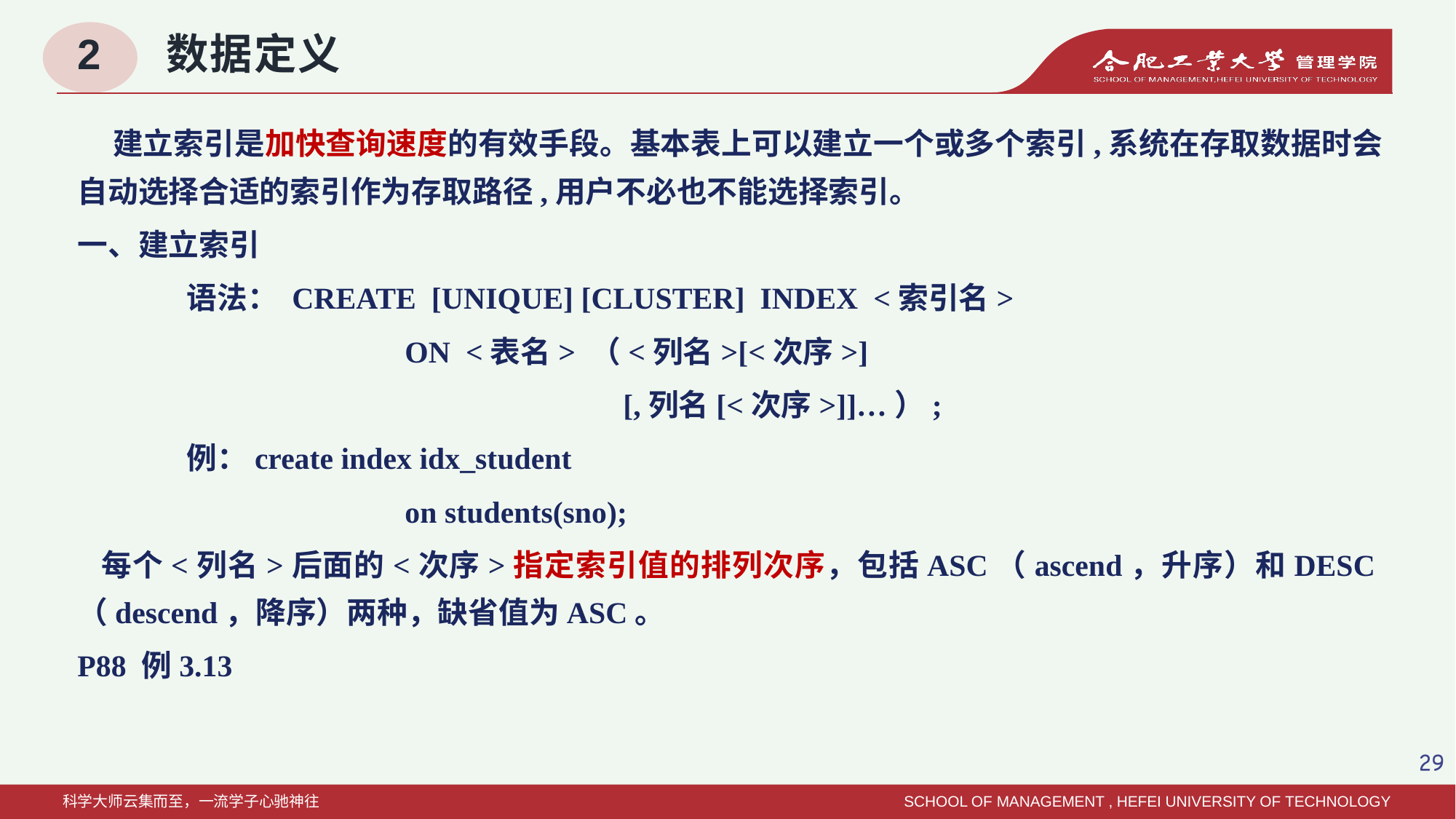

# 2    数据定义
    建立索引是加快查询速度的有效手段。基本表上可以建立一个或多个索引,系统在存取数据时会自动选择合适的索引作为存取路径,用户不必也不能选择索引。
一、建立索引
	语法： CREATE  [UNIQUE] [CLUSTER]  INDEX  <索引名>
			ON  <表名> （<列名>[<次序>]
					[,列名[<次序>]]…）;
	例：create index idx_student
			on students(sno);
  每个<列名>后面的<次序>指定索引值的排列次序，包括ASC（ascend，升序）和DESC（descend，降序）两种，缺省值为ASC。
P88 例3.13
29